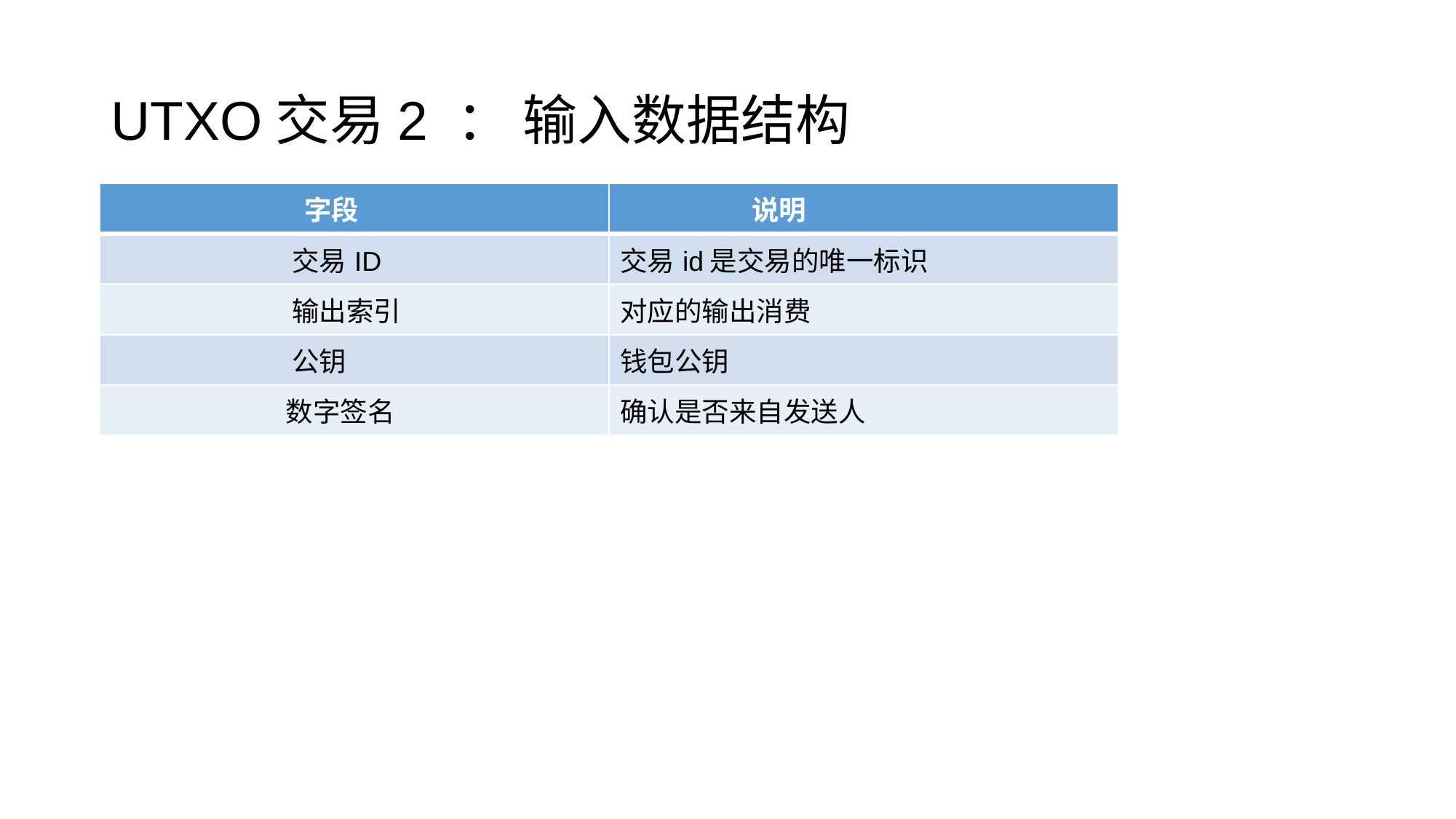

# UTXO交易2 ： 输入数据结构
| 字段 | 说明 |
| --- | --- |
| 交易ID | 交易id是交易的唯一标识 |
| 输出索引 | 对应的输出消费 |
| 公钥 | 钱包公钥 |
| 数字签名 | 确认是否来自发送人 |